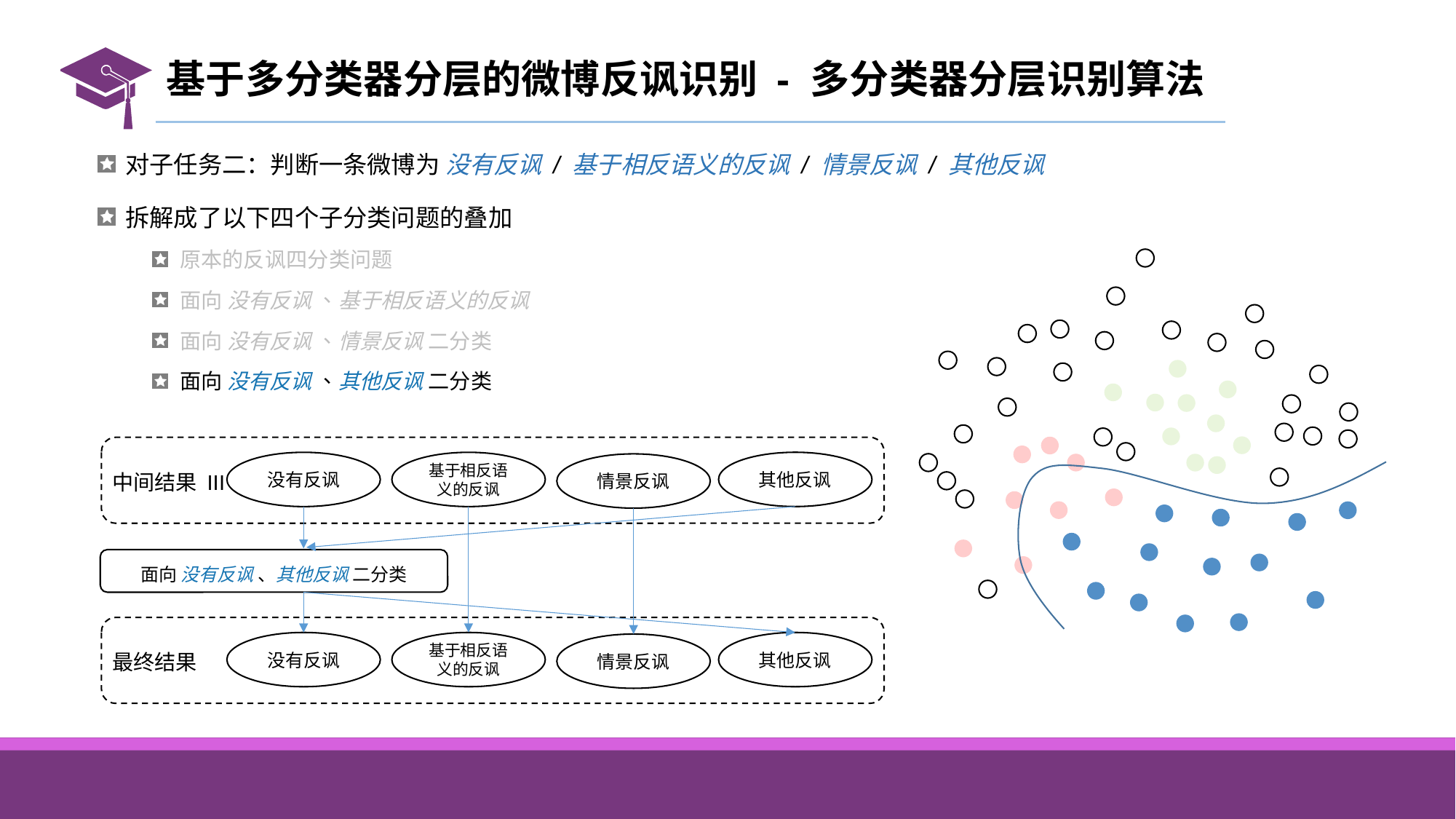

# 基于多分类器分层的微博反讽识别 - 多分类器分层识别算法

对子任务二：判断一条微博为 没有反讽 / 基于相反语义的反讽 / 情景反讽 / 其他反讽
拆解成了以下四个子分类问题的叠加
原本的反讽四分类问题
面向 没有反讽 、基于相反语义的反讽
面向 没有反讽 、情景反讽 二分类
面向 没有反讽 、其他反讽 二分类

其他反讽
没有反讽
基于相反语义的反讽
情景反讽
中间结果 III
面向 没有反讽 、其他反讽 二分类

其他反讽
没有反讽
基于相反语义的反讽
情景反讽
最终结果